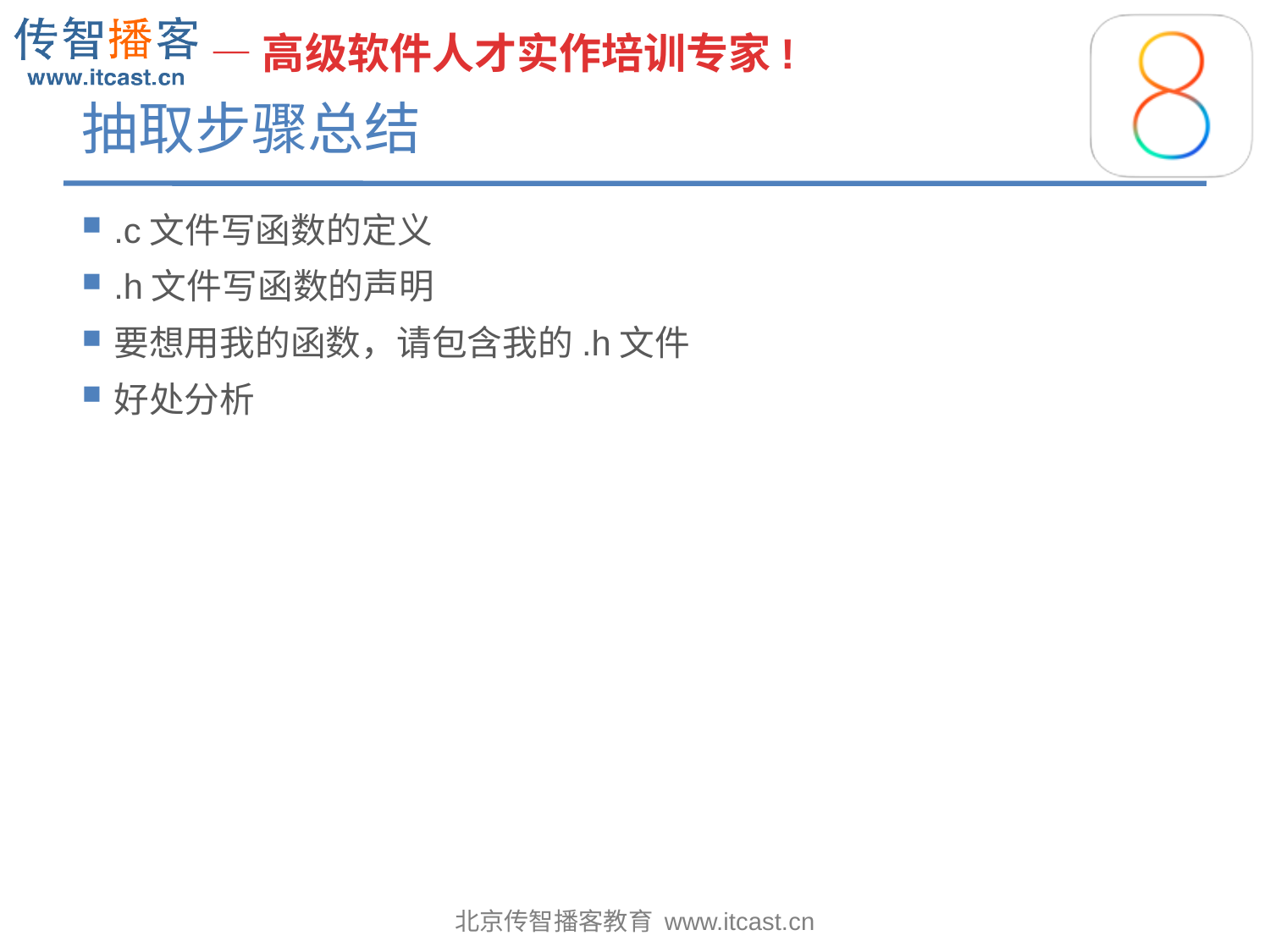

# 抽取步骤总结
.c文件写函数的定义
.h文件写函数的声明
要想用我的函数，请包含我的.h文件
好处分析